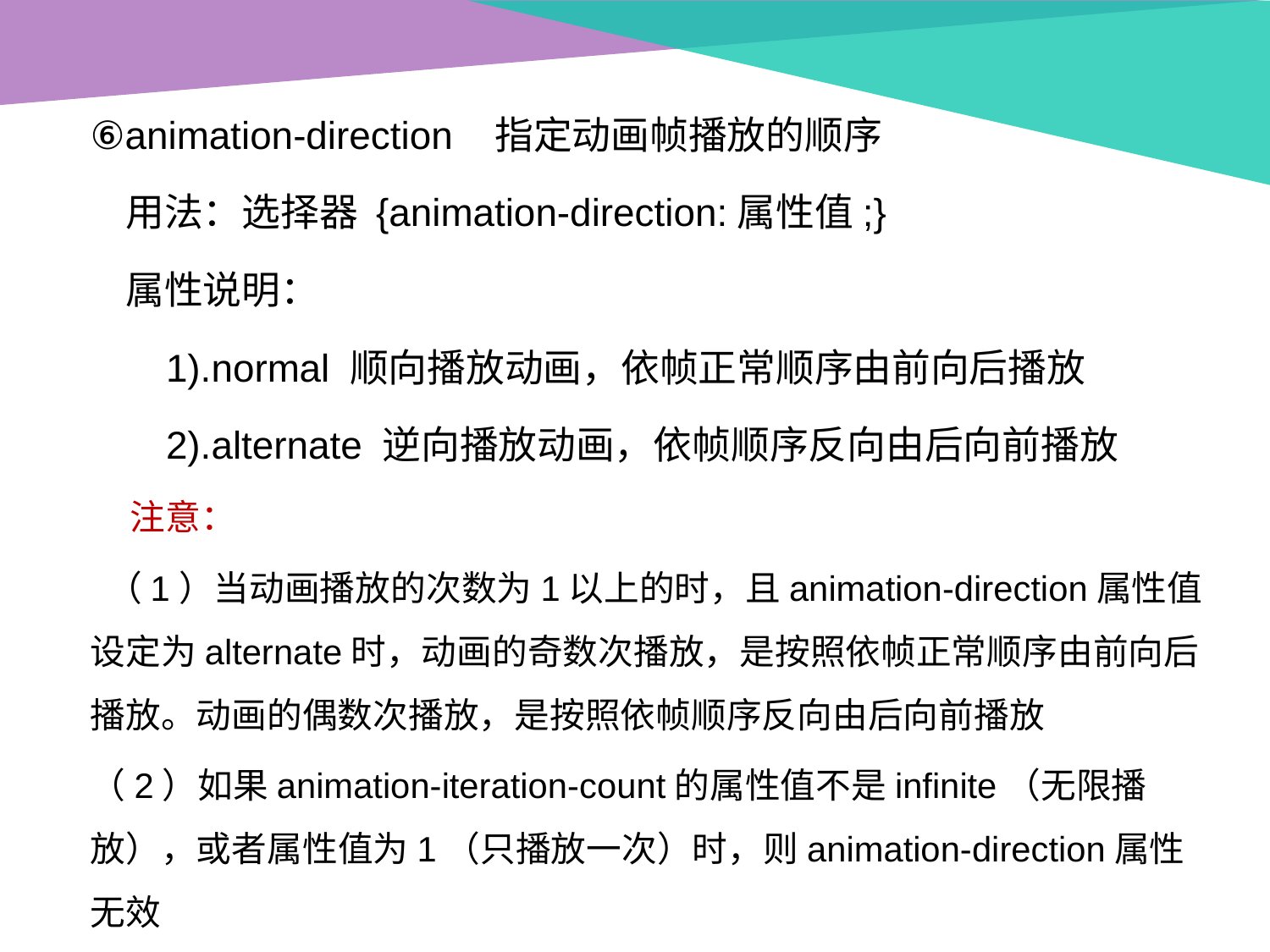

⑥animation-direction   指定动画帧播放的顺序
   用法：选择器 {animation-direction:属性值;}
   属性说明：
       1).normal 顺向播放动画，依帧正常顺序由前向后播放
       2).alternate 逆向播放动画，依帧顺序反向由后向前播放
    注意：
 （1）当动画播放的次数为1以上的时，且animation-direction属性值设定为alternate时，动画的奇数次播放，是按照依帧正常顺序由前向后播放。动画的偶数次播放，是按照依帧顺序反向由后向前播放
（2）如果animation-iteration-count的属性值不是infinite（无限播放），或者属性值为1（只播放一次）时，则animation-direction属性无效